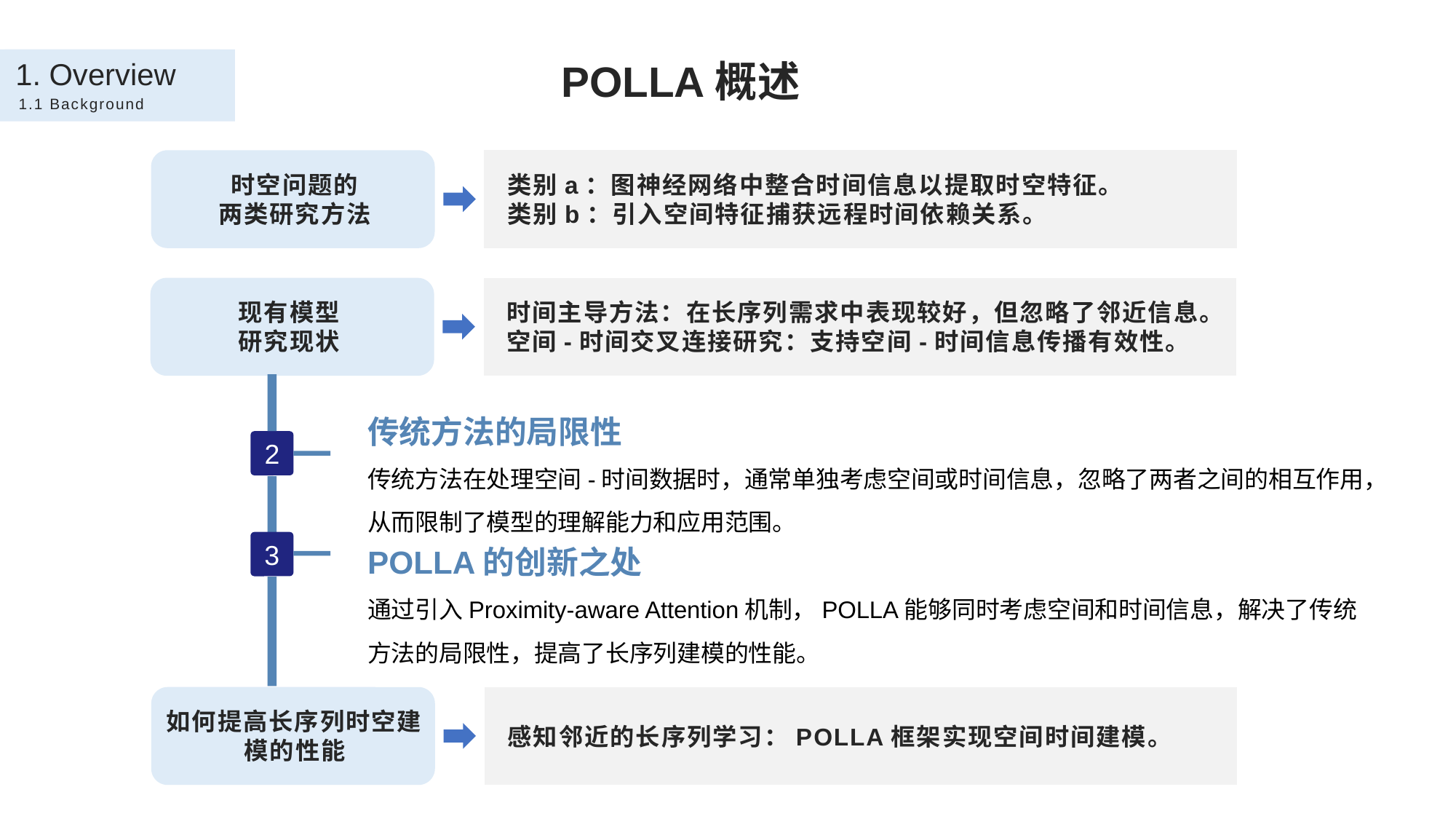

1. Overview
1.1 Background
POLLA概述

时空问题的
两类研究方法
类别a：图神经网络中整合时间信息以提取时空特征。
类别b：引入空间特征捕获远程时间依赖关系。

现有模型
研究现状
时间主导方法：在长序列需求中表现较好，但忽略了邻近信息。
空间-时间交叉连接研究：支持空间-时间信息传播有效性。

传统方法的局限性
传统方法在处理空间-时间数据时，通常单独考虑空间或时间信息，忽略了两者之间的相互作用，从而限制了模型的理解能力和应用范围。
2

3
POLLA的创新之处
通过引入Proximity-aware Attention机制，POLLA能够同时考虑空间和时间信息，解决了传统方法的局限性，提高了长序列建模的性能。

如何提高长序列时空建模的性能
感知邻近的长序列学习：POLLA框架实现空间时间建模。